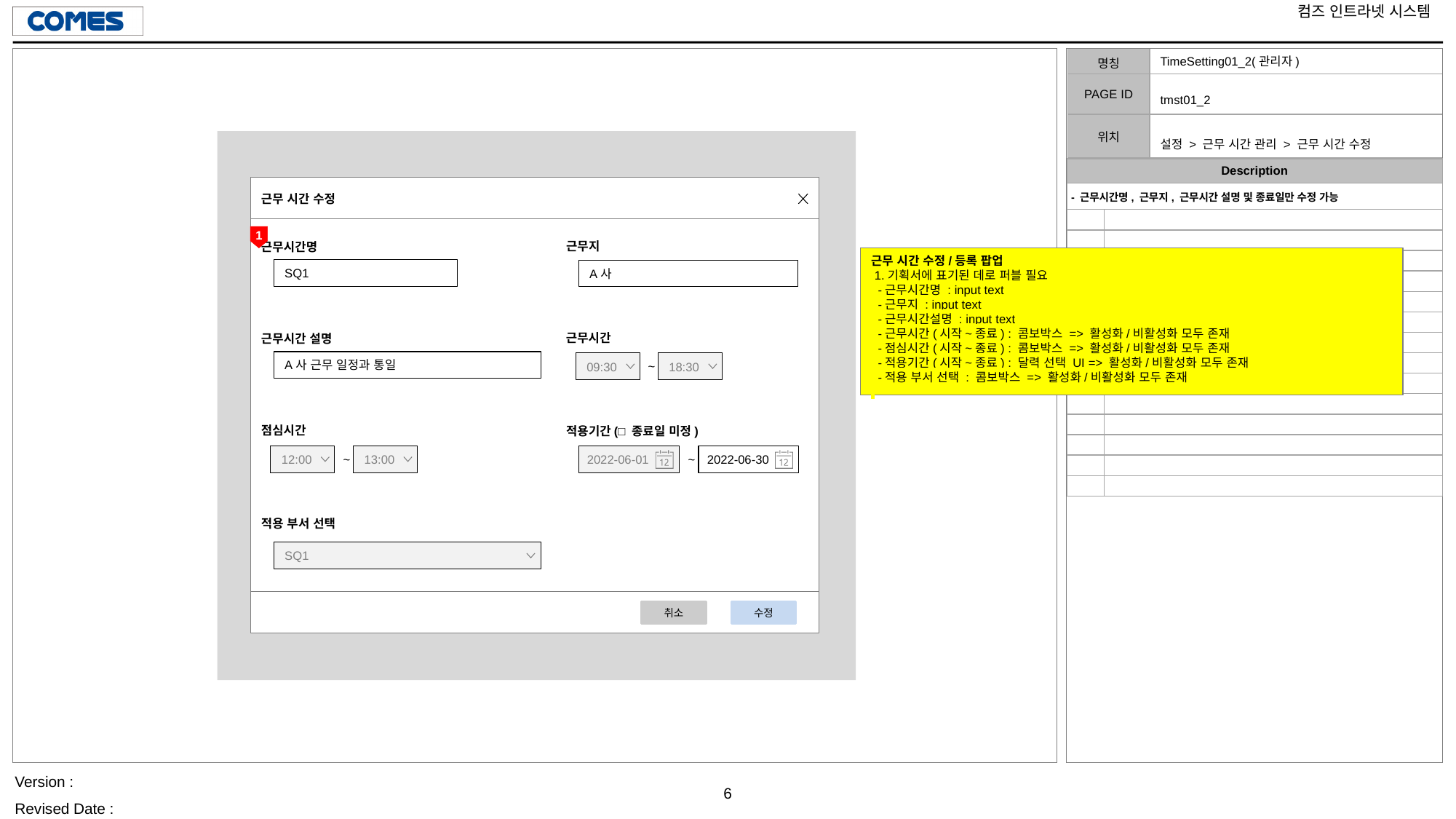

# TimeSetting01_2(관리자)
tmst01_2

설정 > 근무 시간 관리 > 근무 시간 수정
| Description |  |
| --- | --- |
| - 근무시간명, 근무지, 근무시간 설명 및 종료일만 수정 가능 |  |
|  |  |
|  |  |
|  |  |
|  |  |
|  |  |
|  |  |
|  |  |
|  |  |
|  |  |
|  |  |
|  |  |
|  |  |
|  |  |
|  |  |

근무 시간 수정

1
근무지
A사
근무시간명
SQ1
근무 시간 수정/등록 팝업
 1.기획서에 표기된 데로 퍼블 필요
  -근무시간명 : input text
  -근무지 : input text
  -근무시간설명 : input text
  -근무시간(시작~종료) : 콤보박스 => 활성화/비활성화 모두 존재
  -점심시간(시작~종료) : 콤보박스 => 활성화/비활성화 모두 존재
  -적용기간(시작~종료) : 달력 선택 UI => 활성화/비활성화 모두 존재
  -적용 부서 선택 : 콤보박스 => 활성화/비활성화 모두 존재

근무시간
근무시간 설명
A사 근무 일정과 통일
09:30

18:30

~
점심시간
적용기간(□ 종료일 미정)
2022-06-30

2022-06-01

~
12:00

13:00

~
적용 부서 선택
SQ1
SQ1
X

취소
수정